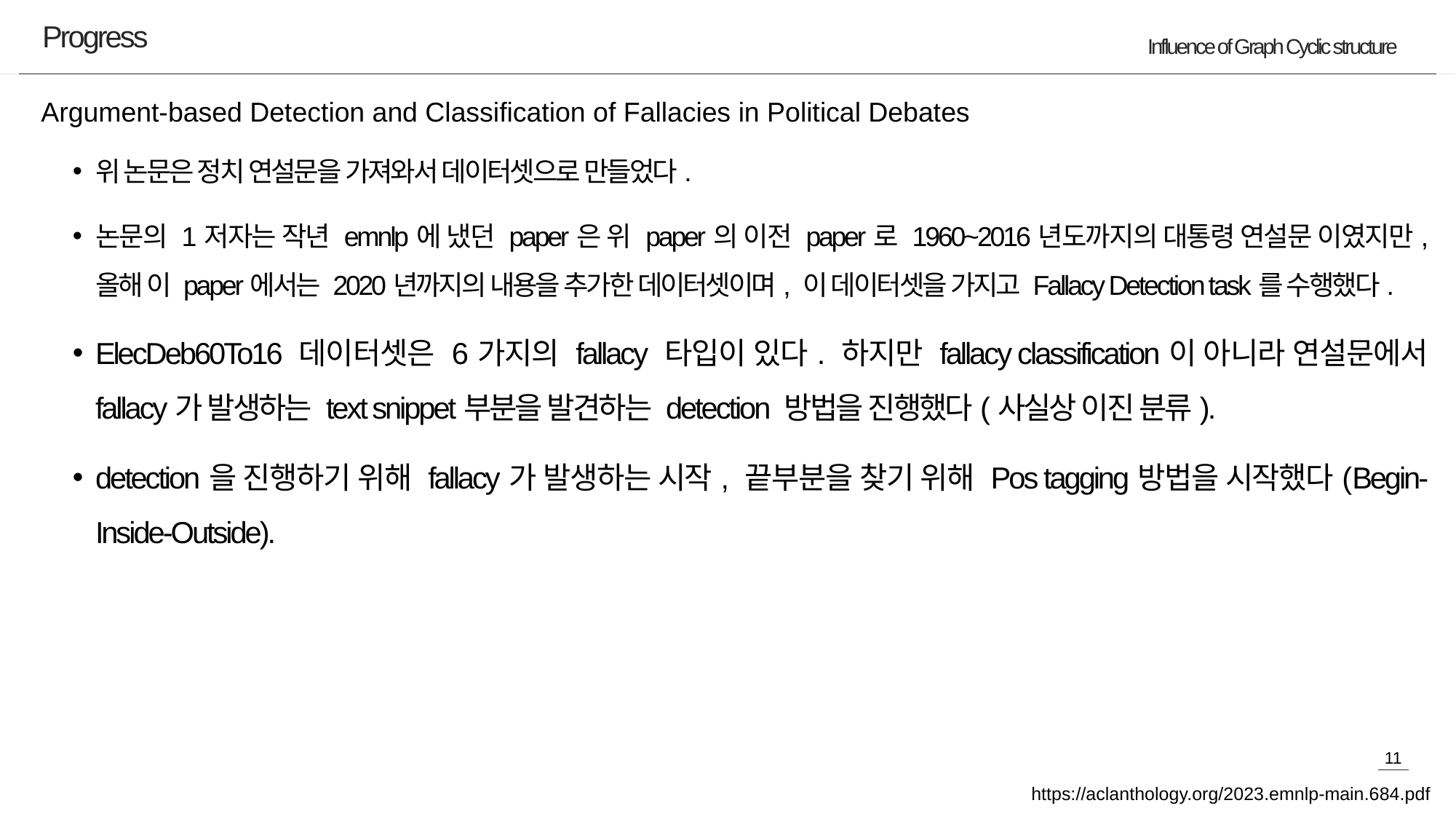

Progress
Argument-based Detection and Classification of Fallacies in Political Debates
위 논문은 정치 연설문을 가져와서 데이터셋으로 만들었다.
논문의 1저자는 작년 emnlp에 냈던 paper은 위 paper의 이전 paper로 1960~2016년도까지의 대통령 연설문 이였지만, 올해 이 paper에서는 2020년까지의 내용을 추가한 데이터셋이며, 이 데이터셋을 가지고 Fallacy Detection task를 수행했다.
ElecDeb60To16 데이터셋은 6가지의 fallacy 타입이 있다. 하지만 fallacy classification이 아니라 연설문에서 fallacy가 발생하는 text snippet부분을 발견하는 detection 방법을 진행했다(사실상 이진 분류).
detection을 진행하기 위해 fallacy가 발생하는 시작, 끝부분을 찾기 위해 Pos tagging방법을 시작했다(Begin-Inside-Outside).

https://aclanthology.org/2023.emnlp-main.684.pdf